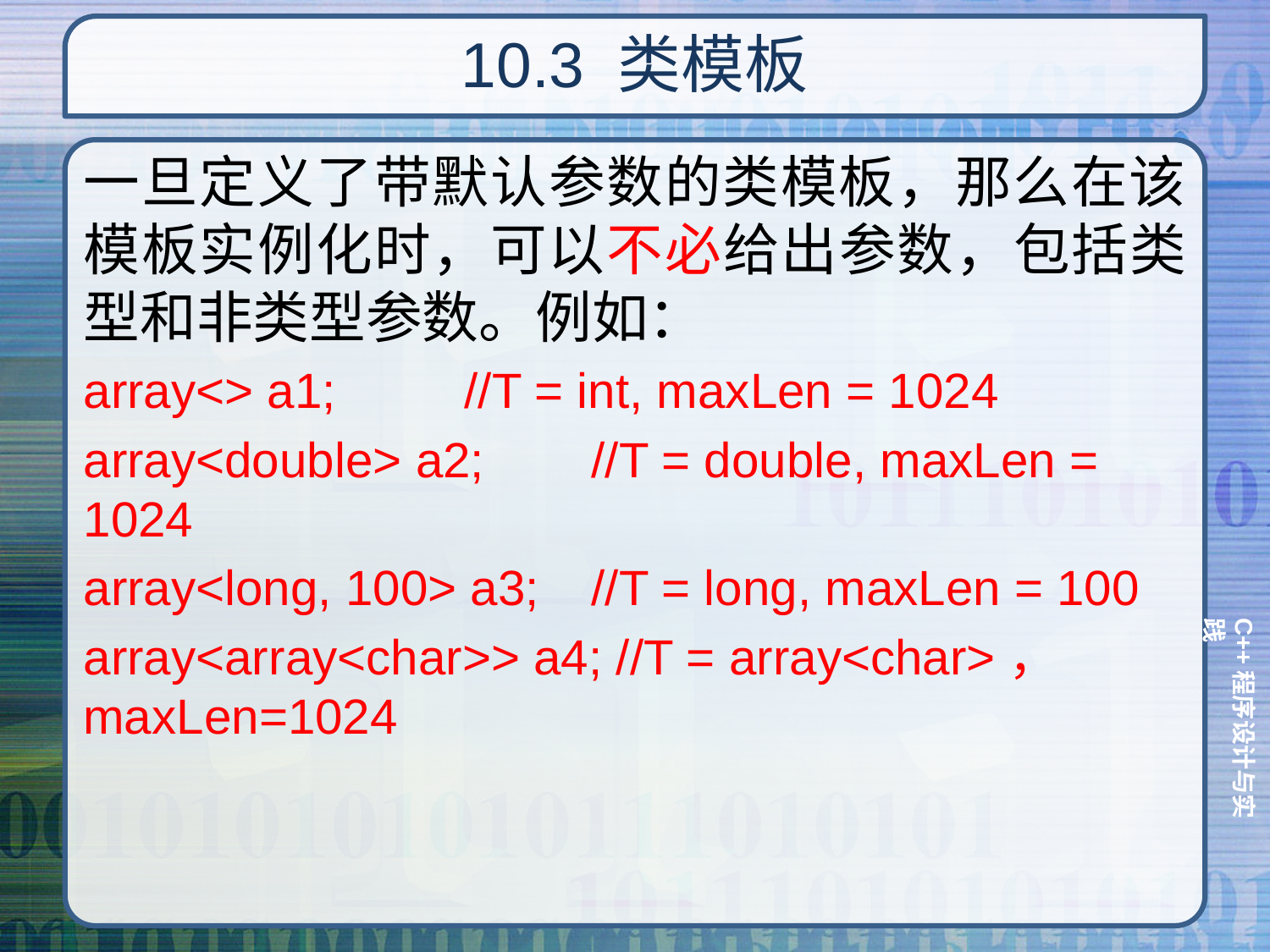

# 10.3 类模板
一旦定义了带默认参数的类模板，那么在该模板实例化时，可以不必给出参数，包括类型和非类型参数。例如：
array<> a1;		//T = int, maxLen = 1024
array<double> a2;	//T = double, maxLen = 1024
array<long, 100> a3;	//T = long, maxLen = 100
array<array<char>> a4; //T = array<char>， maxLen=1024